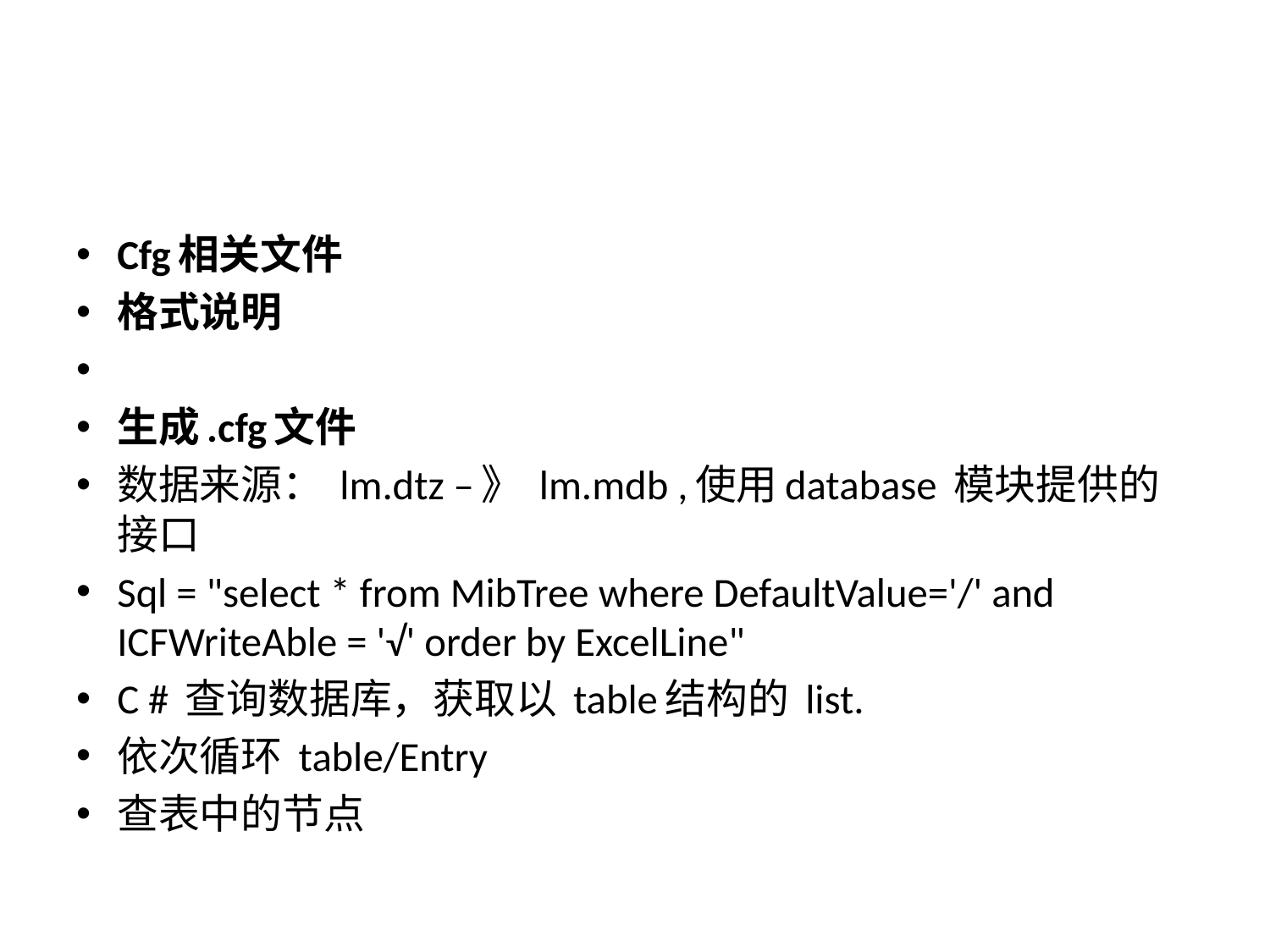

#
Cfg相关文件
格式说明

生成.cfg文件
数据来源： lm.dtz –》 lm.mdb ,使用database 模块提供的接口
Sql = "select * from MibTree where DefaultValue='/' and ICFWriteAble = '√' order by ExcelLine"
C # 查询数据库，获取以 table结构的 list.
依次循环 table/Entry
查表中的节点